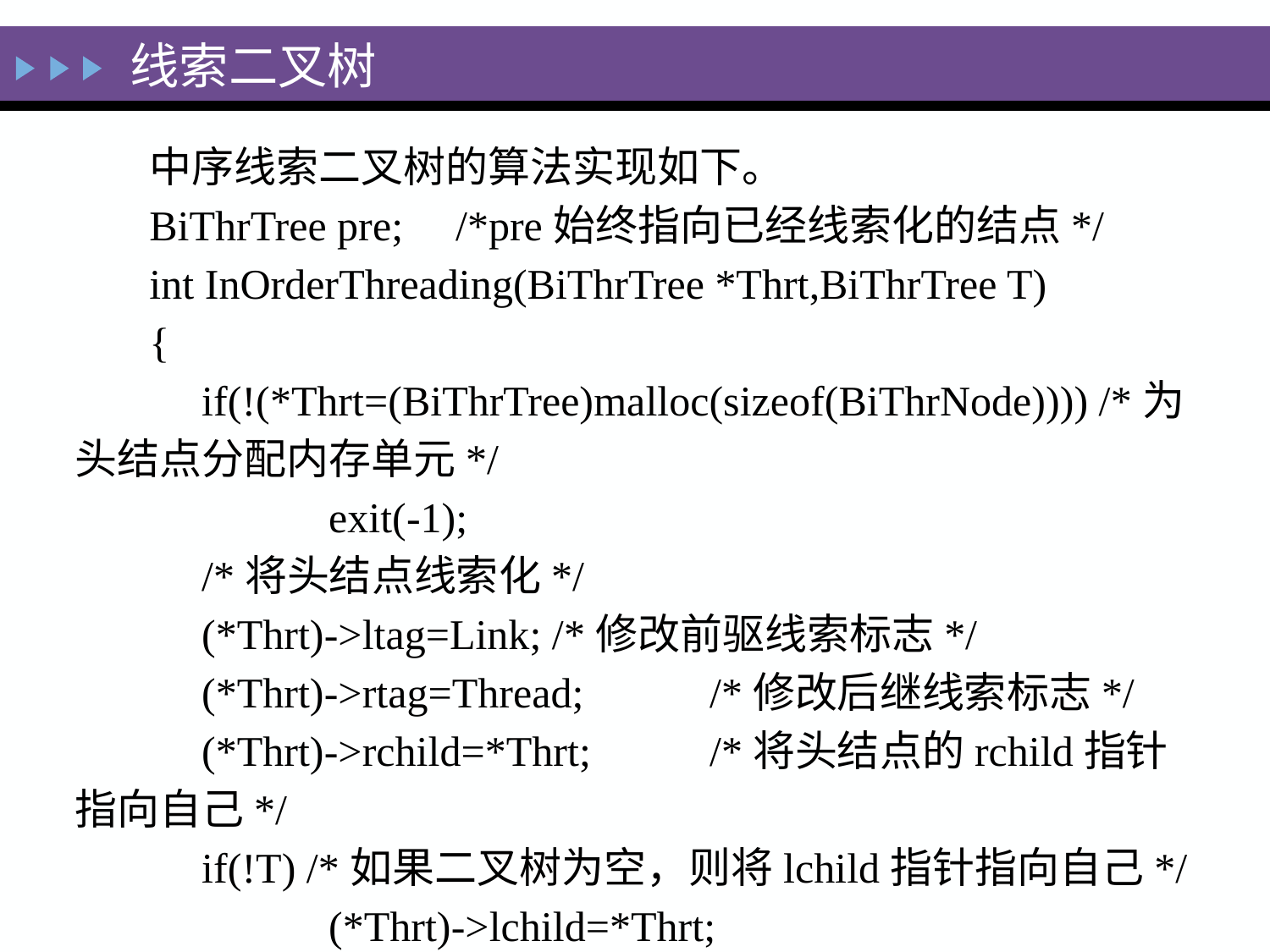

# 线索二叉树
中序线索二叉树的算法实现如下。
BiThrTree pre;	/*pre始终指向已经线索化的结点*/
int InOrderThreading(BiThrTree *Thrt,BiThrTree T)
{
	if(!(*Thrt=(BiThrTree)malloc(sizeof(BiThrNode)))) /*为头结点分配内存单元*/
		exit(-1);
	/*将头结点线索化*/
	(*Thrt)->ltag=Link; /*修改前驱线索标志*/
	(*Thrt)->rtag=Thread;	/*修改后继线索标志*/
	(*Thrt)->rchild=*Thrt;	/*将头结点的rchild指针指向自己*/
	if(!T) /*如果二叉树为空，则将lchild指针指向自己*/
		(*Thrt)->lchild=*Thrt;